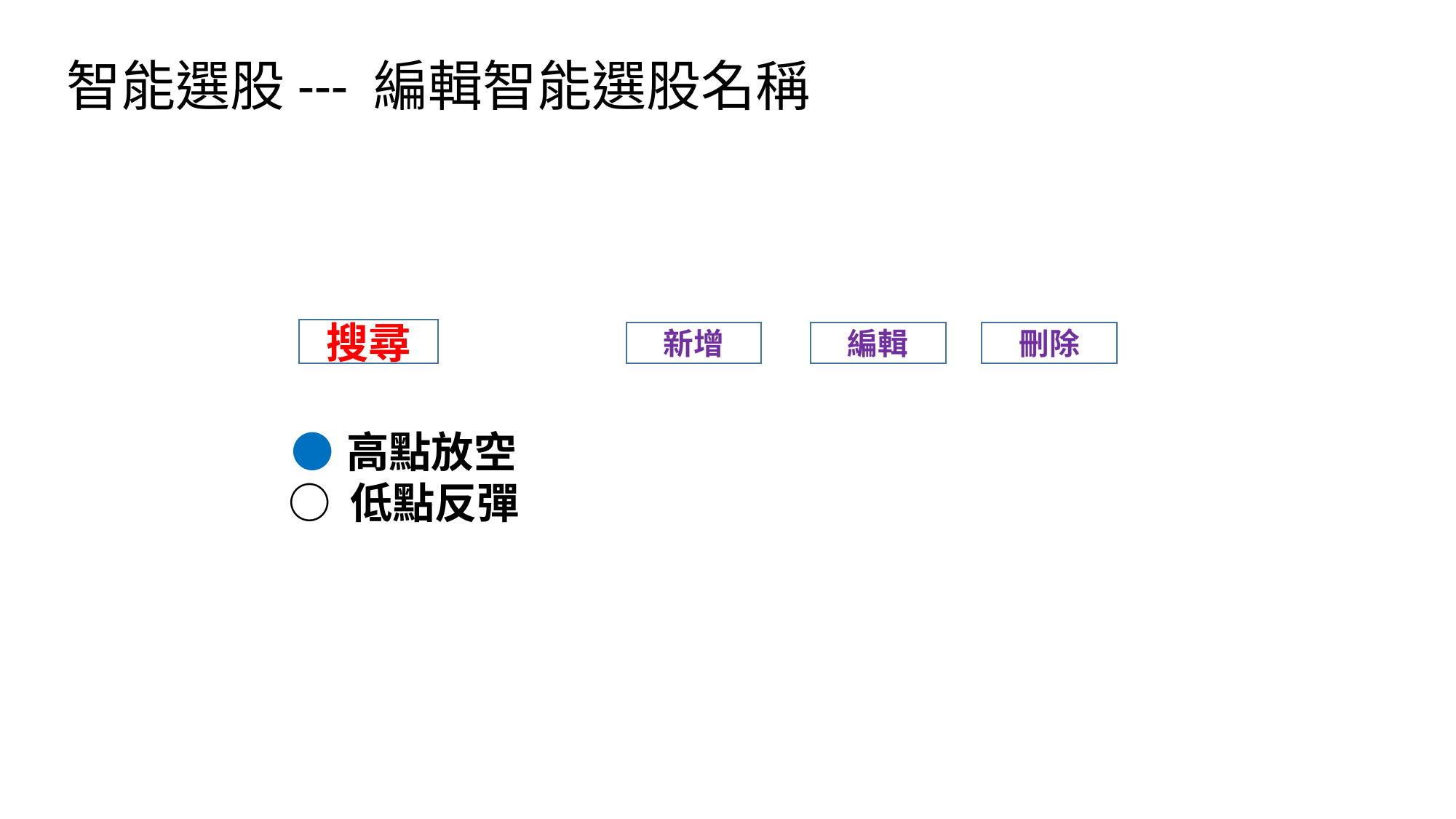

智能選股--- 編輯智能選股名稱
搜尋
編輯
刪除
新增
● 高點放空
○ 低點反彈